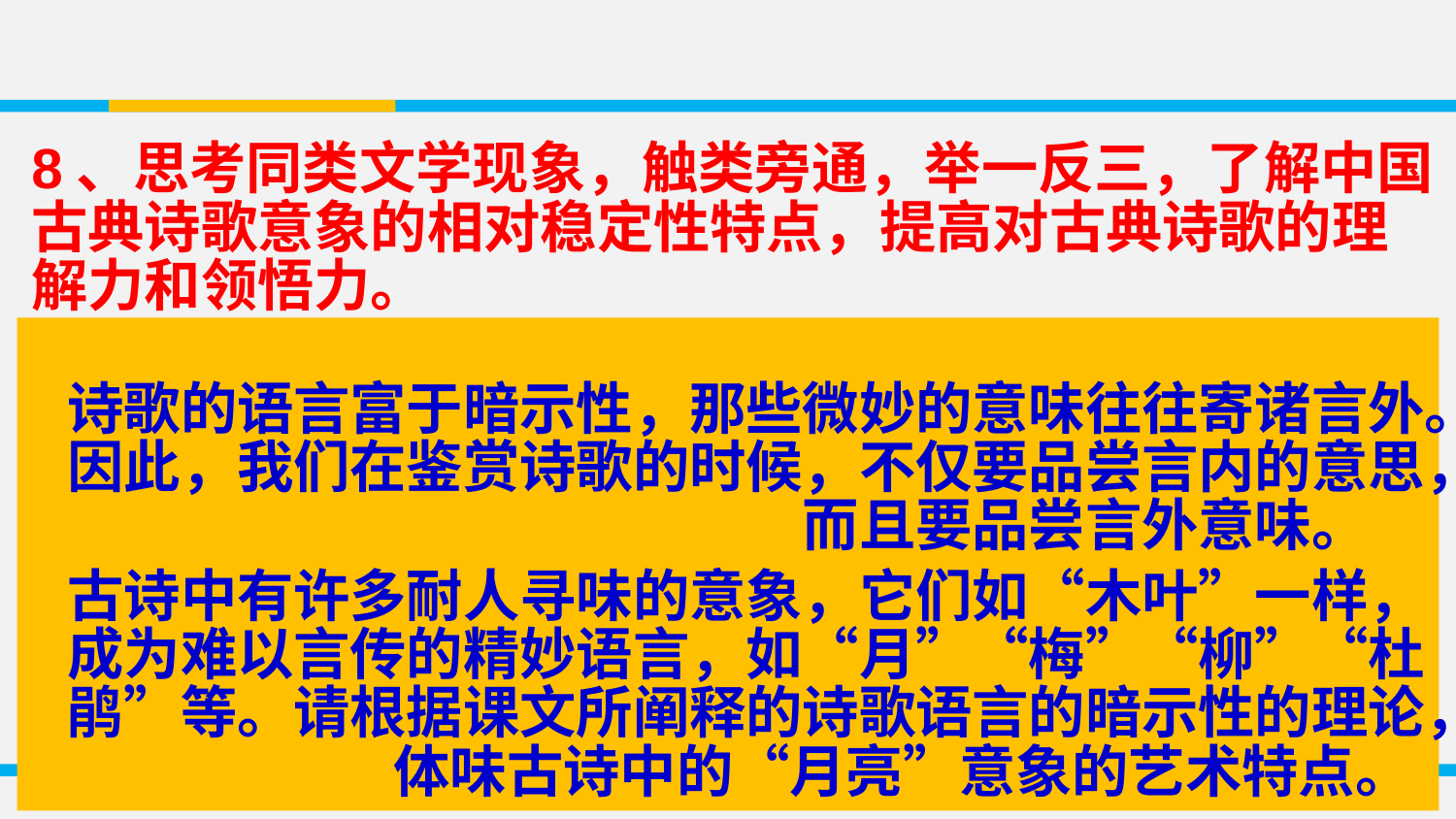

8、思考同类文学现象，触类旁通，举一反三，了解中国古典诗歌意象的相对稳定性特点，提高对古典诗歌的理解力和领悟力。
诗歌的语言富于暗示性，那些微妙的意味往往寄诸言外。因此，我们在鉴赏诗歌的时候，不仅要品尝言内的意思，而且要品尝言外意味。
古诗中有许多耐人寻味的意象，它们如“木叶”一样，成为难以言传的精妙语言，如“月”“梅”“柳”“杜鹃”等。请根据课文所阐释的诗歌语言的暗示性的理论，体味古诗中的“月亮”意象的艺术特点。